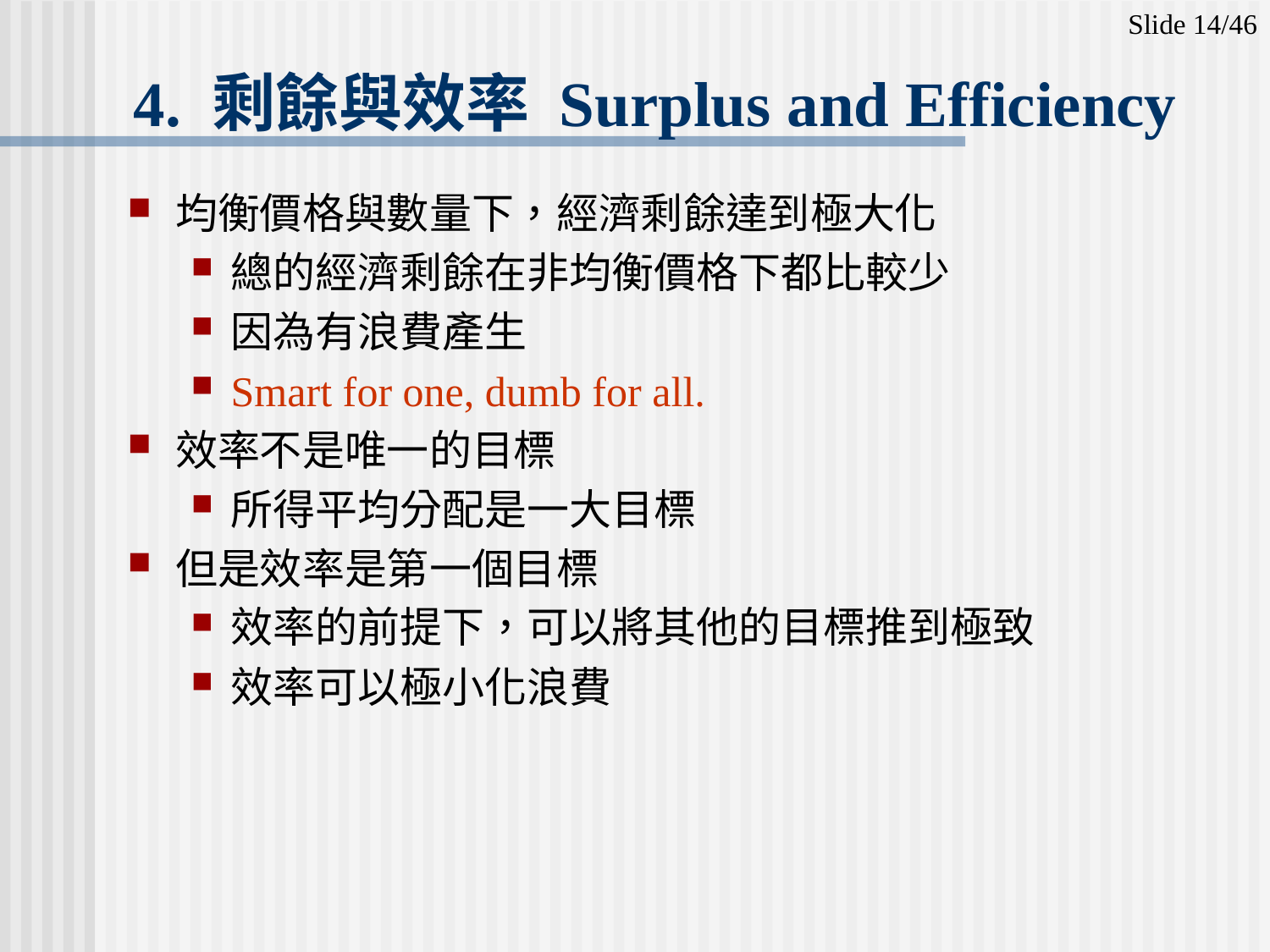

Slide 14/46
# 4. 剩餘與效率 Surplus and Efficiency
均衡價格與數量下，經濟剩餘達到極大化
總的經濟剩餘在非均衡價格下都比較少
因為有浪費產生
Smart for one, dumb for all.
效率不是唯一的目標
所得平均分配是一大目標
但是效率是第一個目標
效率的前提下，可以將其他的目標推到極致
效率可以極小化浪費